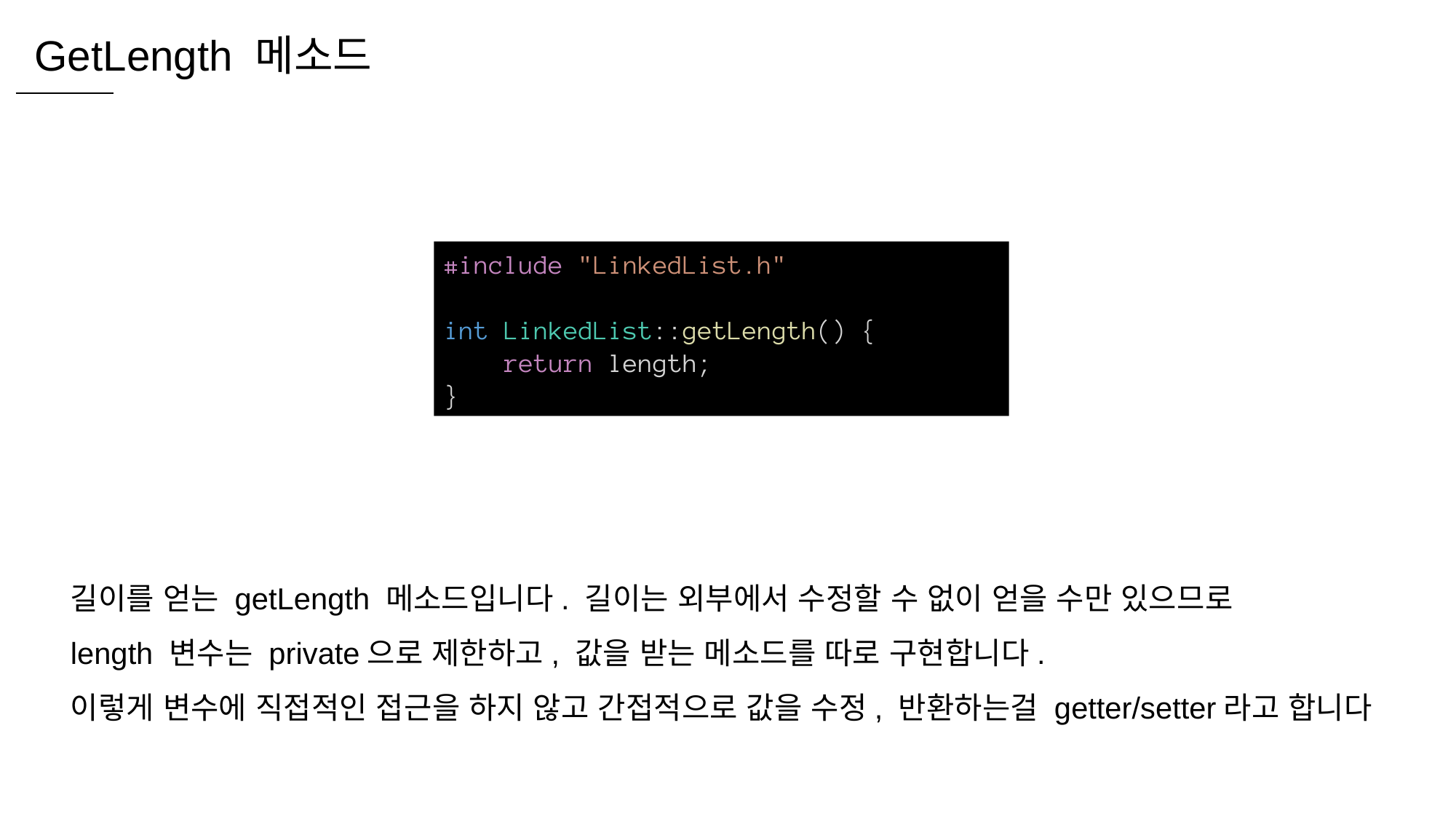

GetLength 메소드
#include "LinkedList.h"
int LinkedList::getLength() {
    return length;
}
길이를 얻는 getLength 메소드입니다. 길이는 외부에서 수정할 수 없이 얻을 수만 있으므로
length 변수는 private으로 제한하고, 값을 받는 메소드를 따로 구현합니다.
이렇게 변수에 직접적인 접근을 하지 않고 간접적으로 값을 수정, 반환하는걸 getter/setter라고 합니다